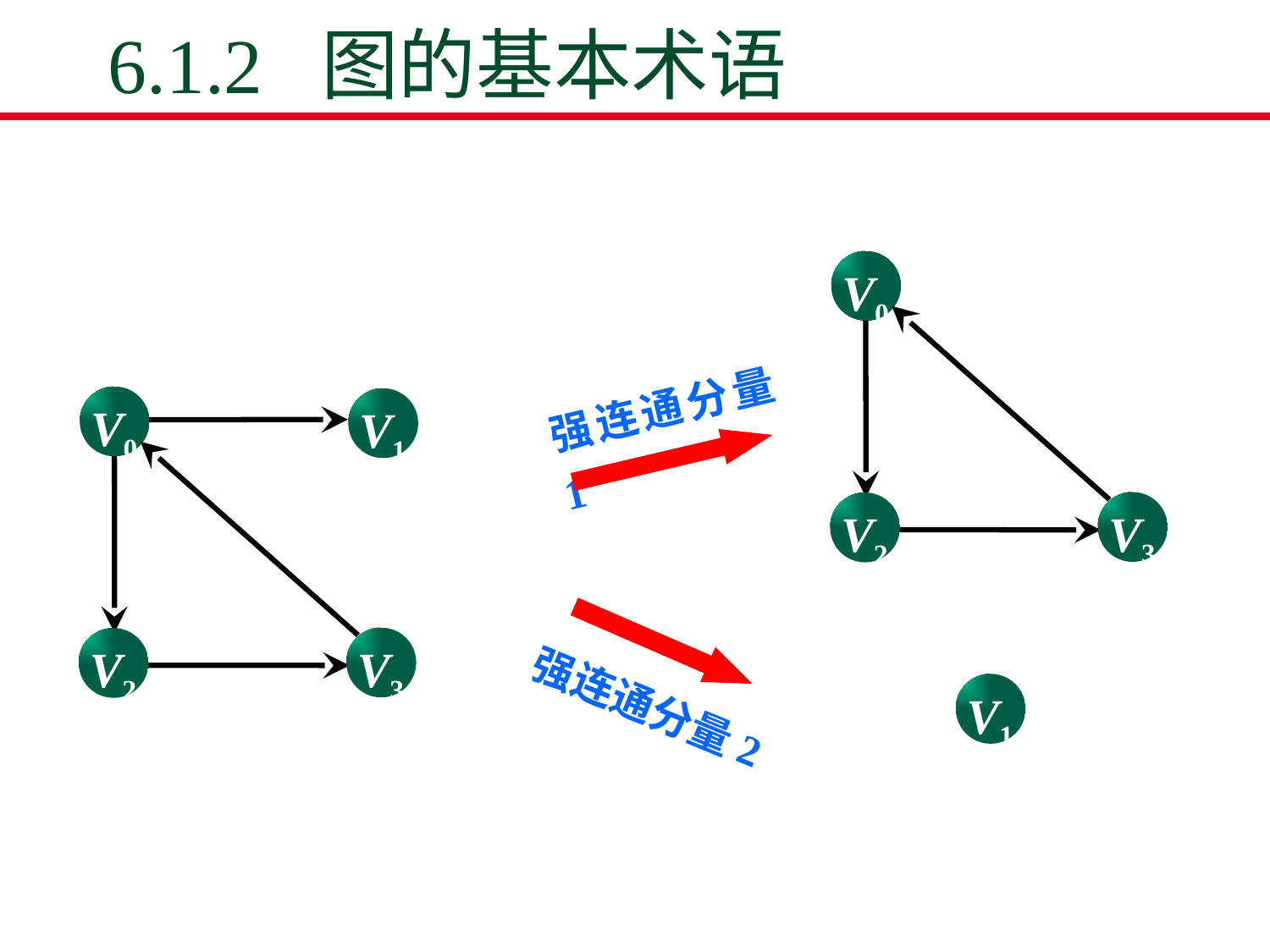

# 6.1.2  图的基本术语
V0

V3
V2

强连通分量1

V0
V1

V3
V2

强连通分量2
V1